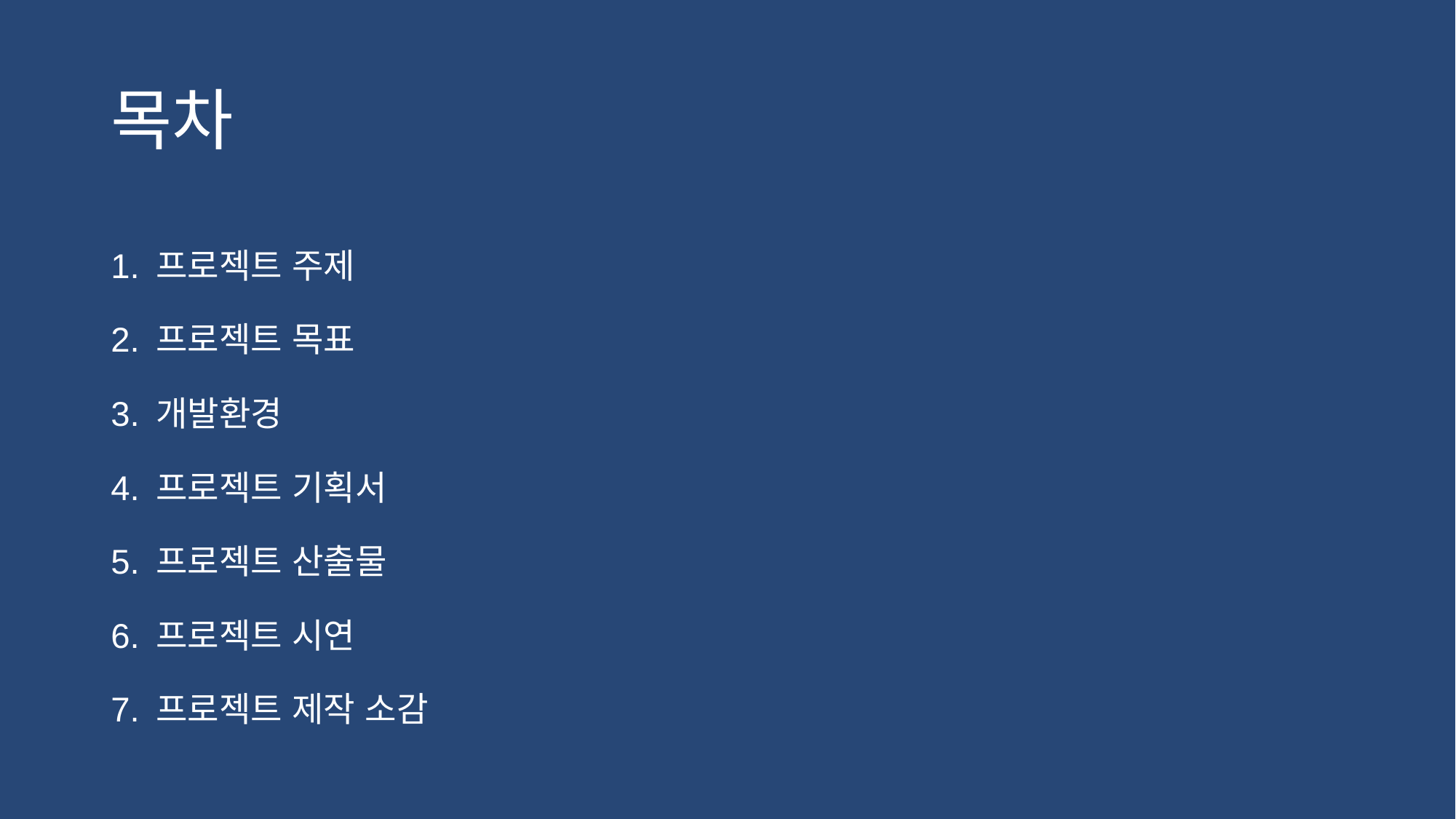

# 목차
1. 프로젝트 주제
2. 프로젝트 목표
3. 개발환경
4. 프로젝트 기획서
5. 프로젝트 산출물
6. 프로젝트 시연
7. 프로젝트 제작 소감